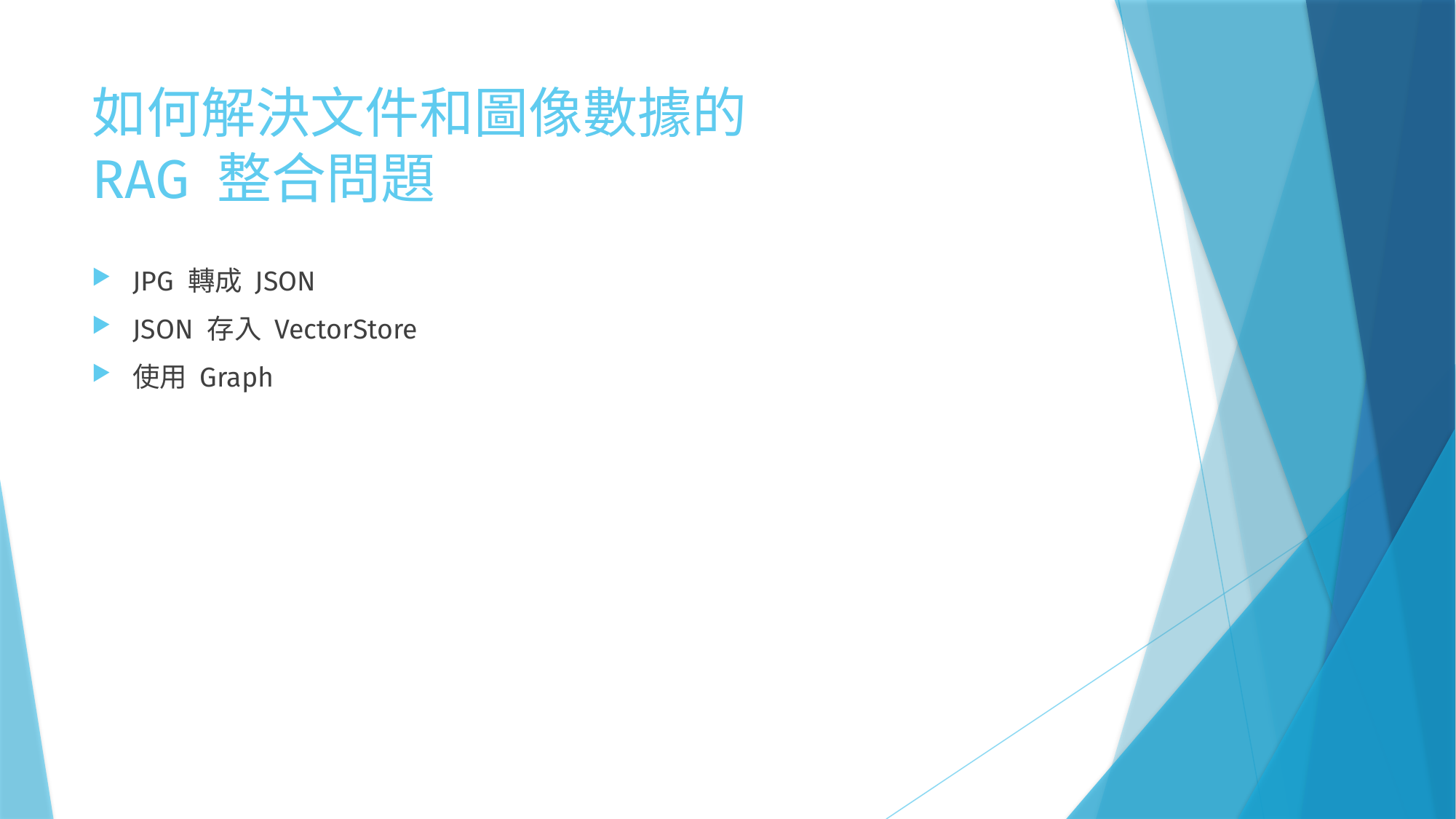

# 如何解決文件和圖像數據的 RAG 整合問題
JPG 轉成 JSON
JSON 存入 VectorStore
使用 Graph